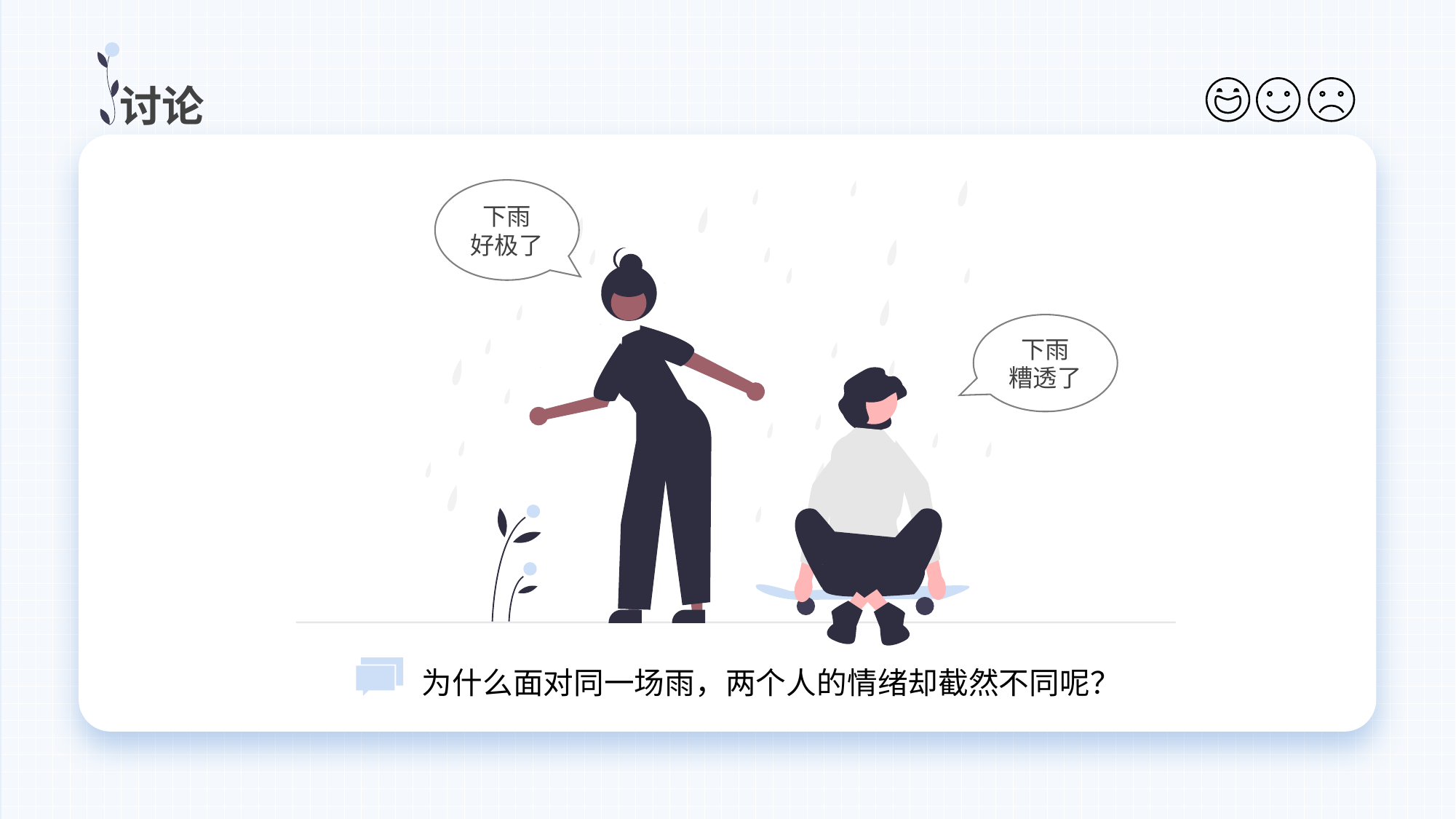

讨论
下雨
好极了

下雨
糟透了

为什么面对同一场雨，两个人的情绪却截然不同呢？